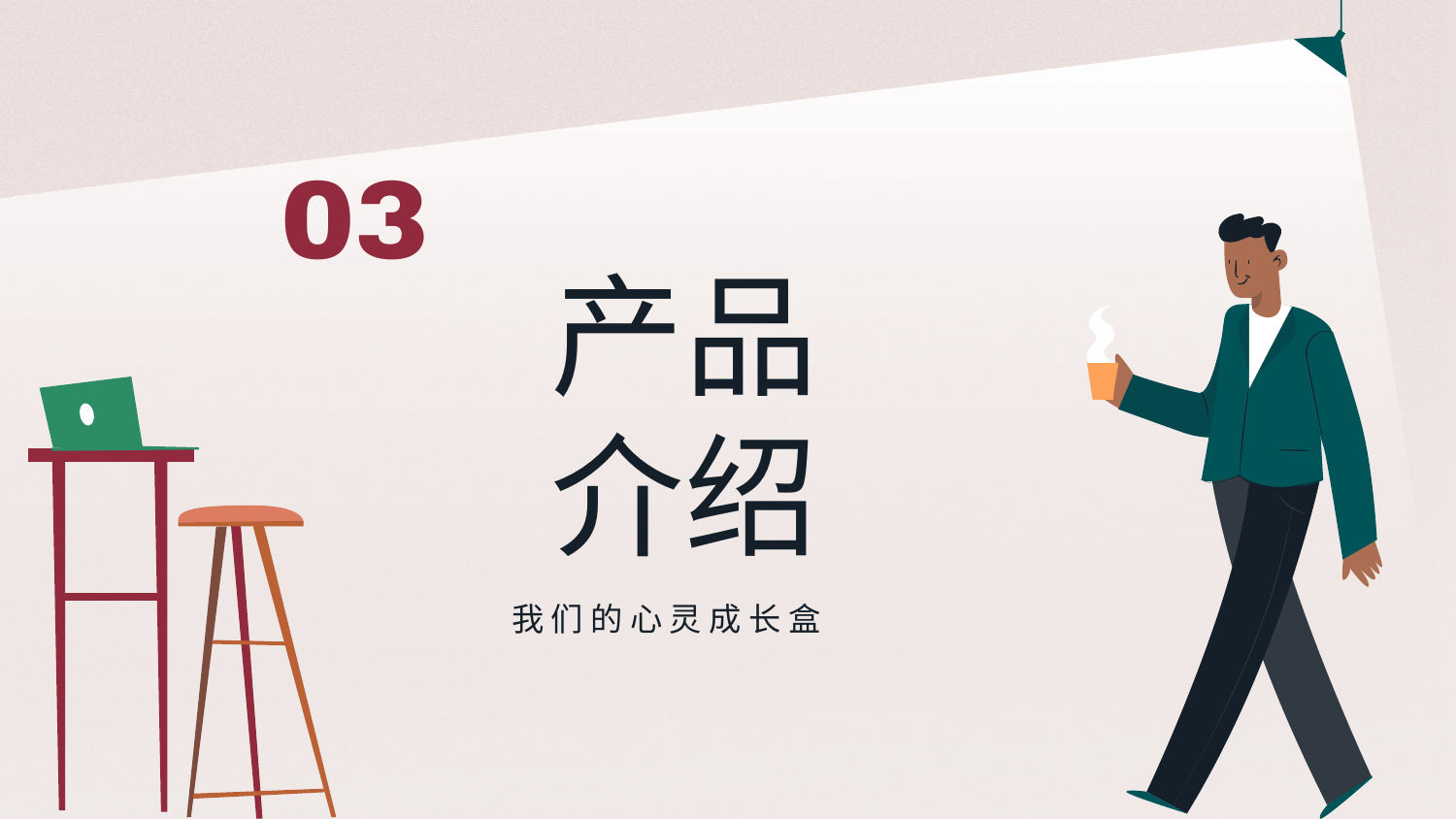

03

产品介绍

我 们 的 心 灵 成 长 盒